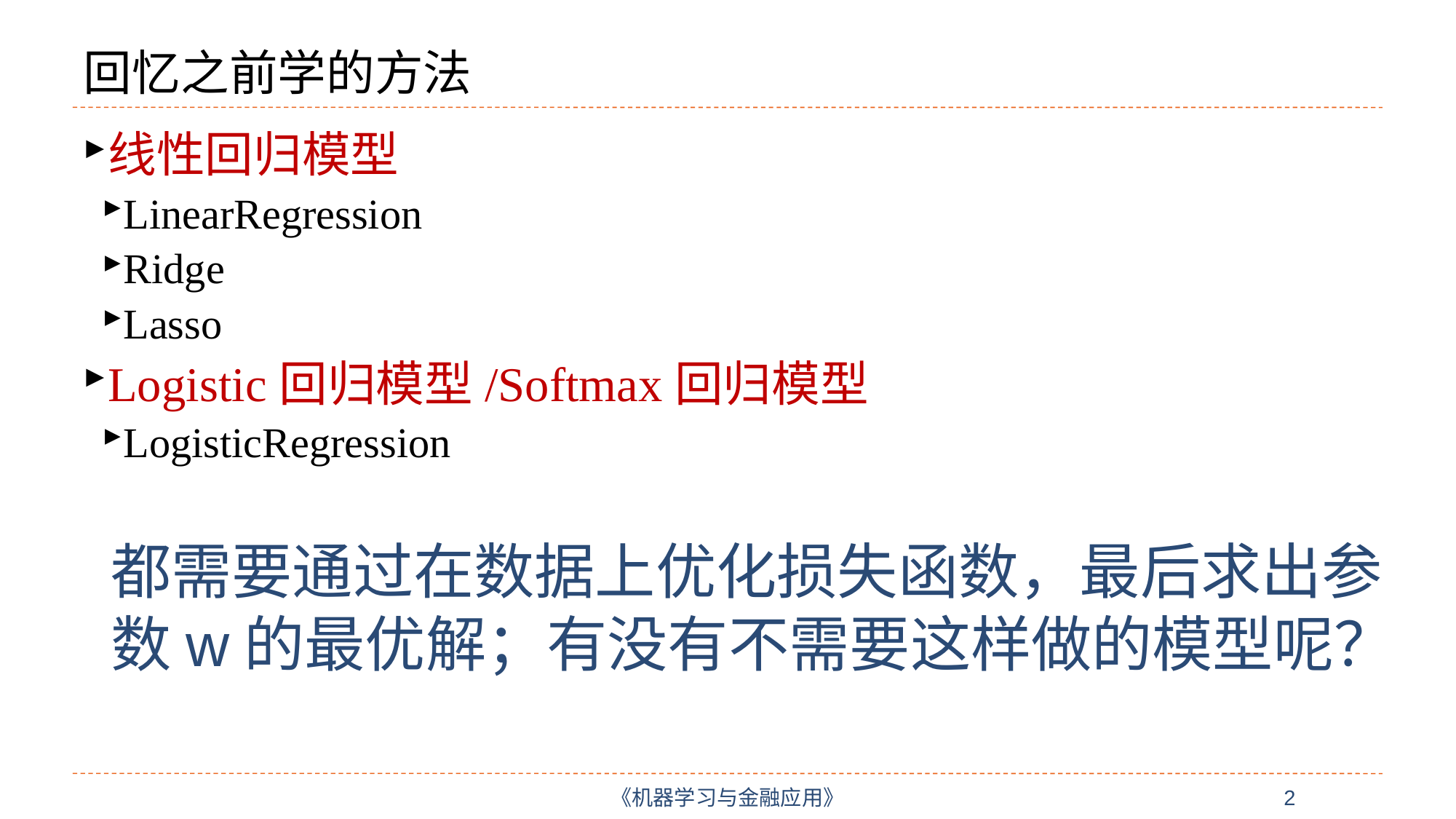

# 回忆之前学的方法
线性回归模型
LinearRegression
Ridge
Lasso
Logistic回归模型/Softmax回归模型
LogisticRegression
都需要通过在数据上优化损失函数，最后求出参数w的最优解；有没有不需要这样做的模型呢？